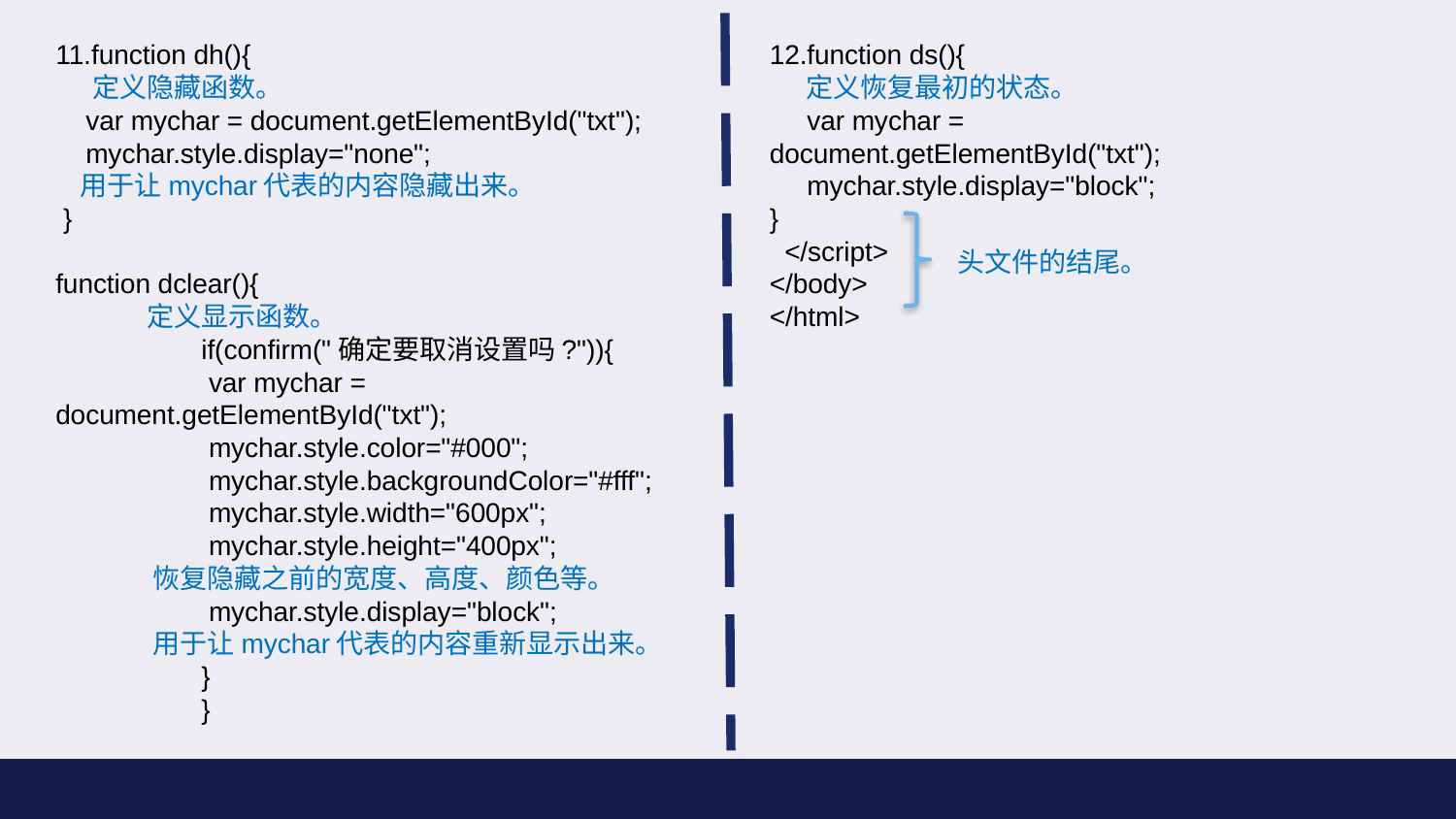

11.function dh(){
     定义隐藏函数。
    var mychar = document.getElementById("txt");
    mychar.style.display="none";
   用于让mychar代表的内容隐藏出来。
 }

function dclear(){
              定义显示函数。
	if(confirm("确定要取消设置吗?")){
	 var mychar = document.getElementById("txt");
	 mychar.style.color="#000";
	 mychar.style.backgroundColor="#fff";
	 mychar.style.width="600px";
	 mychar.style.height="400px";
               恢复隐藏之前的宽度、高度、颜色等。
	 mychar.style.display="block";
               用于让mychar代表的内容重新显示出来。
	}
	}
12.function ds(){
     定义恢复最初的状态。
     var mychar = document.getElementById("txt");
     mychar.style.display="block";
}
  </script>
</body>
</html>

头文件的结尾。